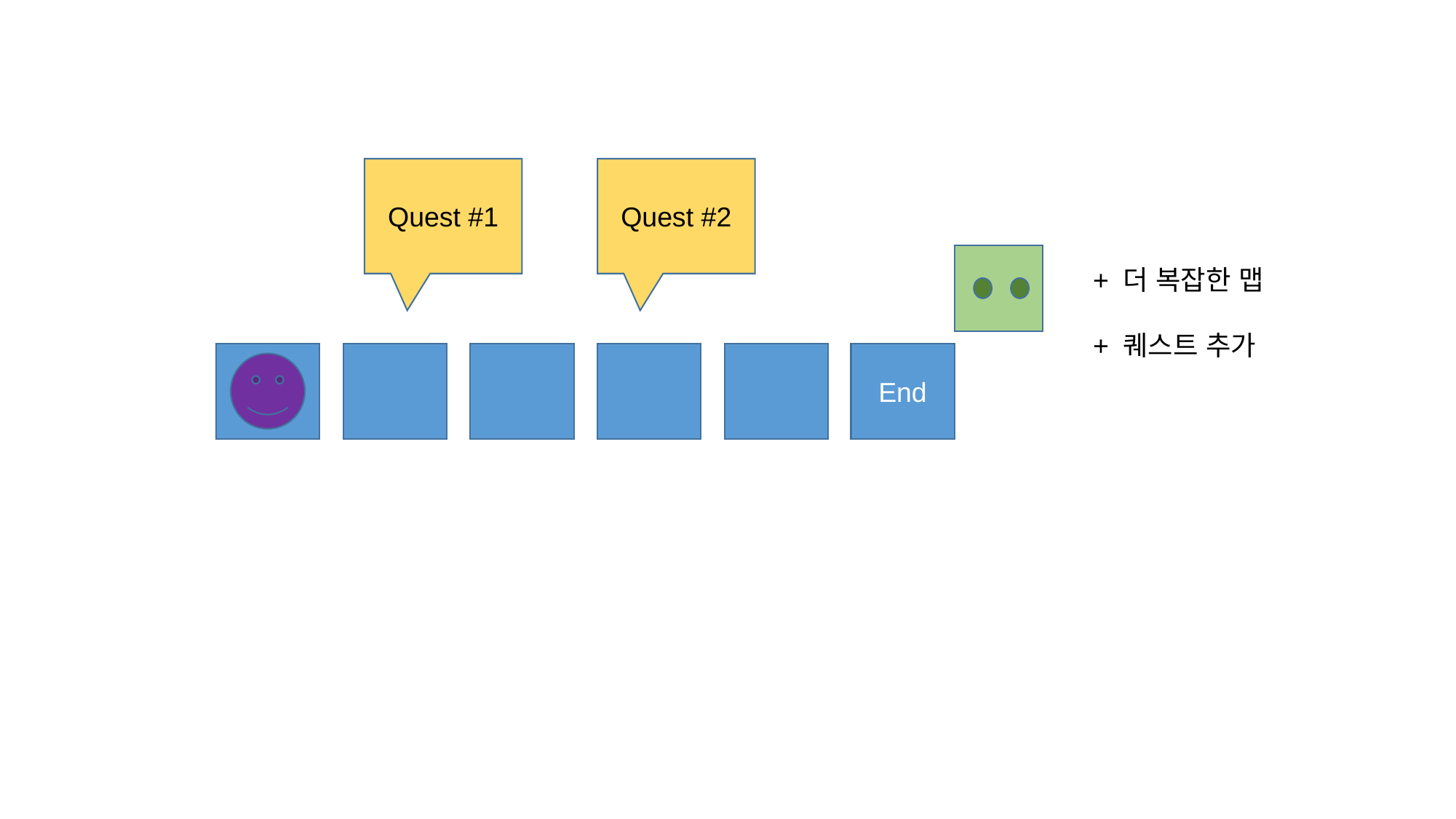

Quest #1
Quest #2
+ 더 복잡한 맵

+ 퀘스트 추가

End